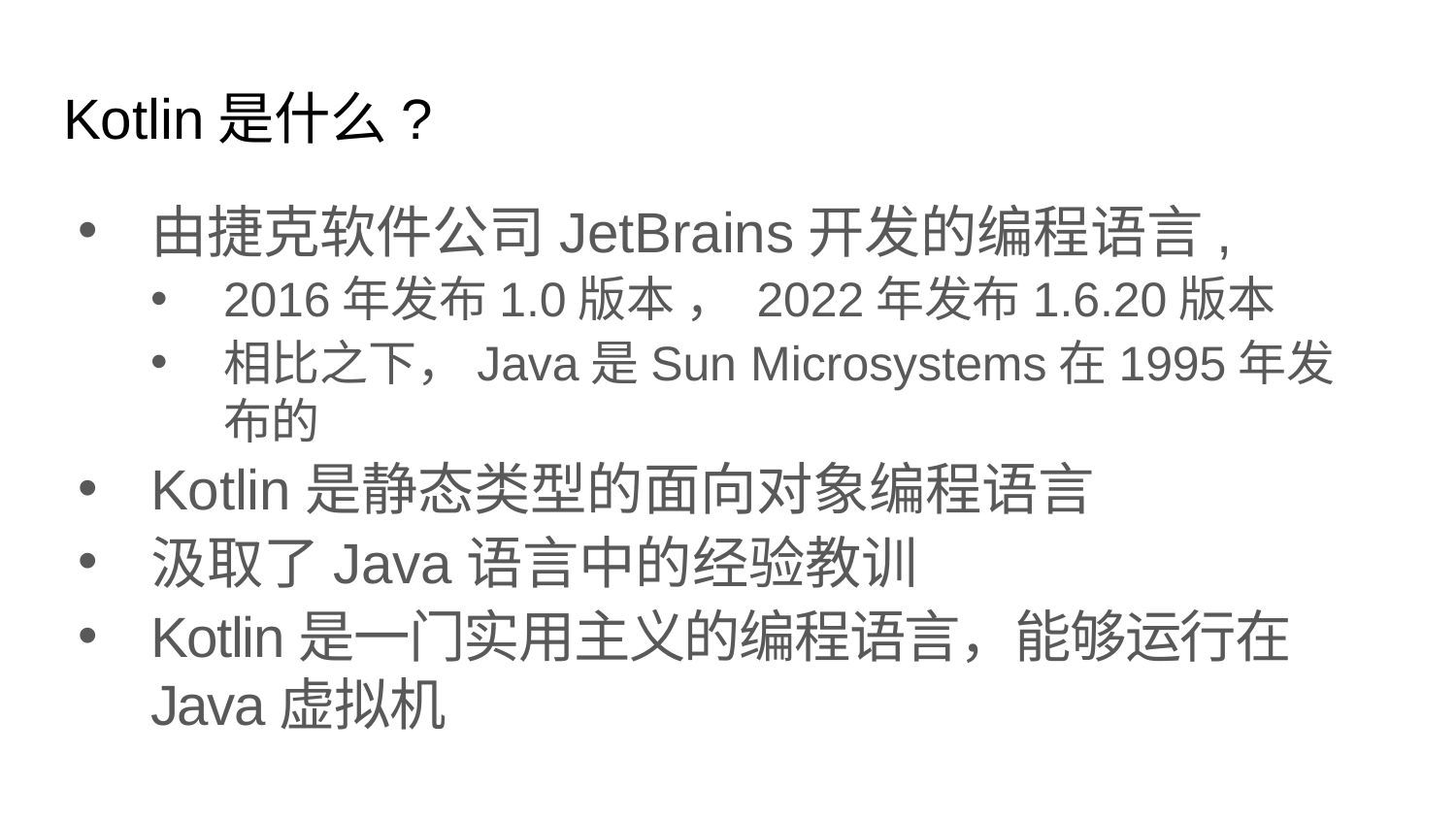

# Kotlin是什么?
由捷克软件公司JetBrains开发的编程语言,
2016年发布1.0版本 ， 2022年发布1.6.20版本
相比之下，Java是Sun Microsystems在1995年发布的
Kotlin是静态类型的面向对象编程语言
汲取了Java语言中的经验教训
Kotlin是一门实用主义的编程语言，能够运行在Java虚拟机